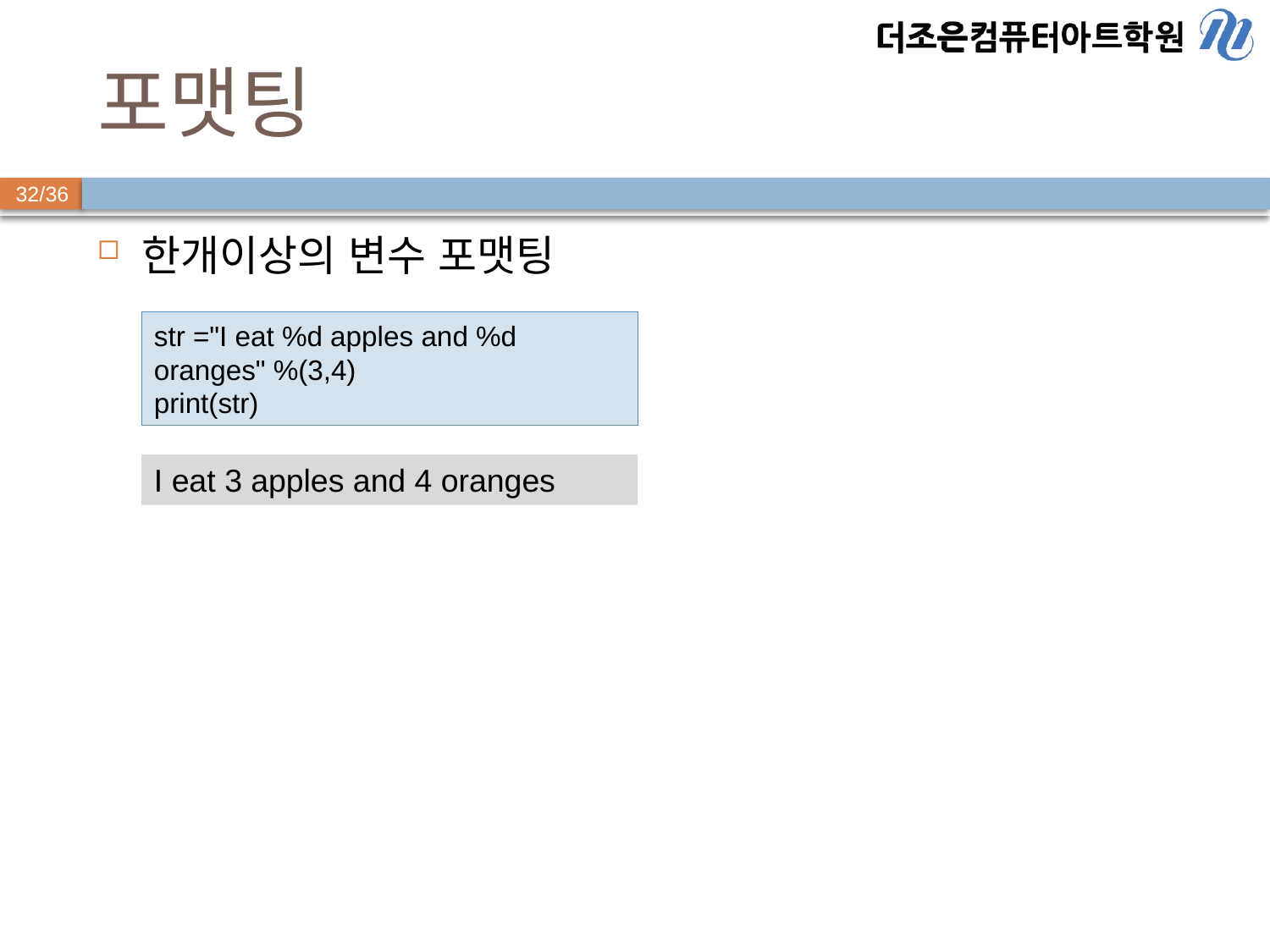

# 포맷팅
한개이상의 변수 포맷팅
str ="I eat %d apples and %d oranges" %(3,4)
print(str)
I eat 3 apples and 4 oranges